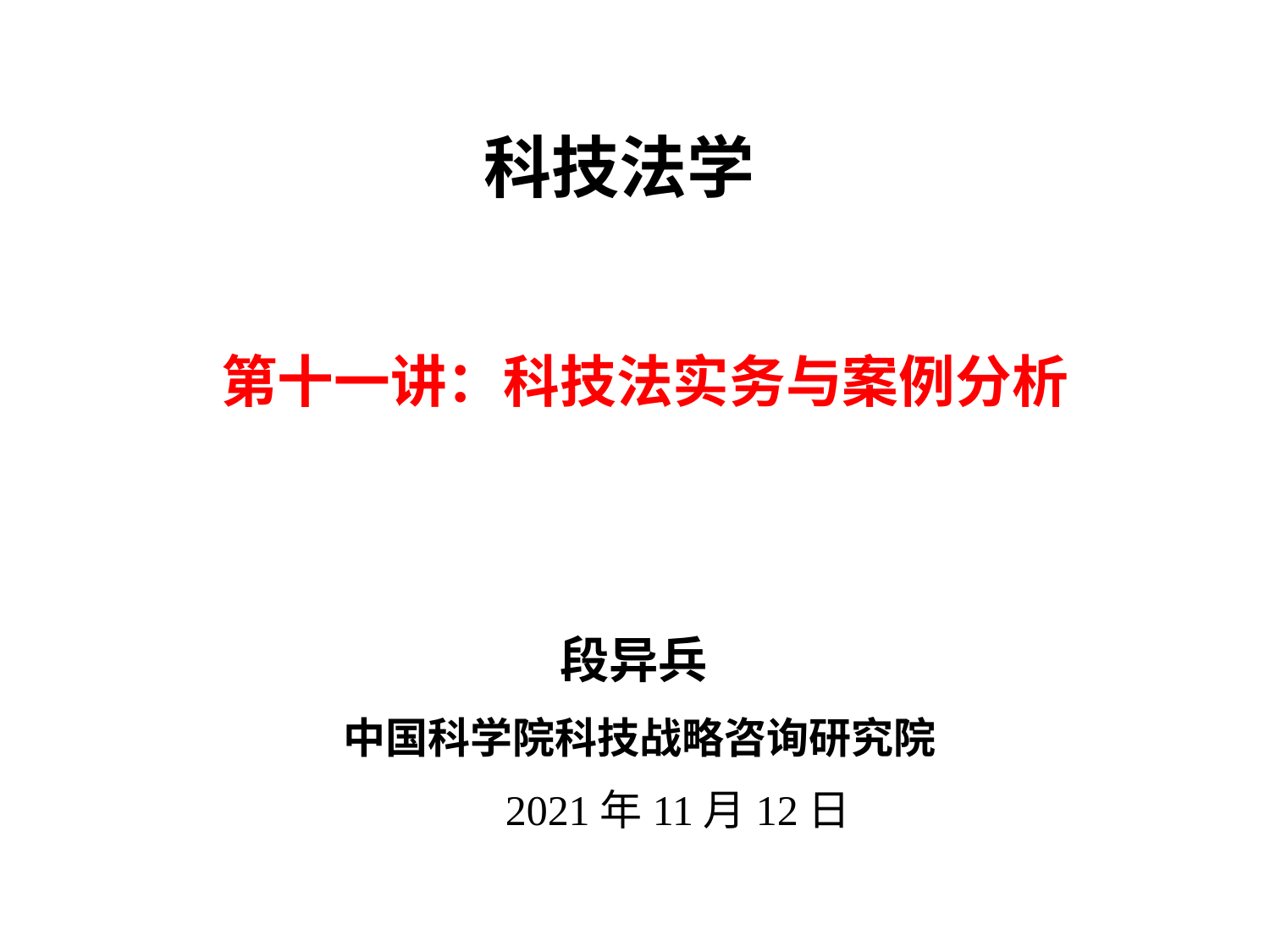

科技法学
第十一讲：科技法实务与案例分析
段异兵
中国科学院科技战略咨询研究院
   2021年11月12日